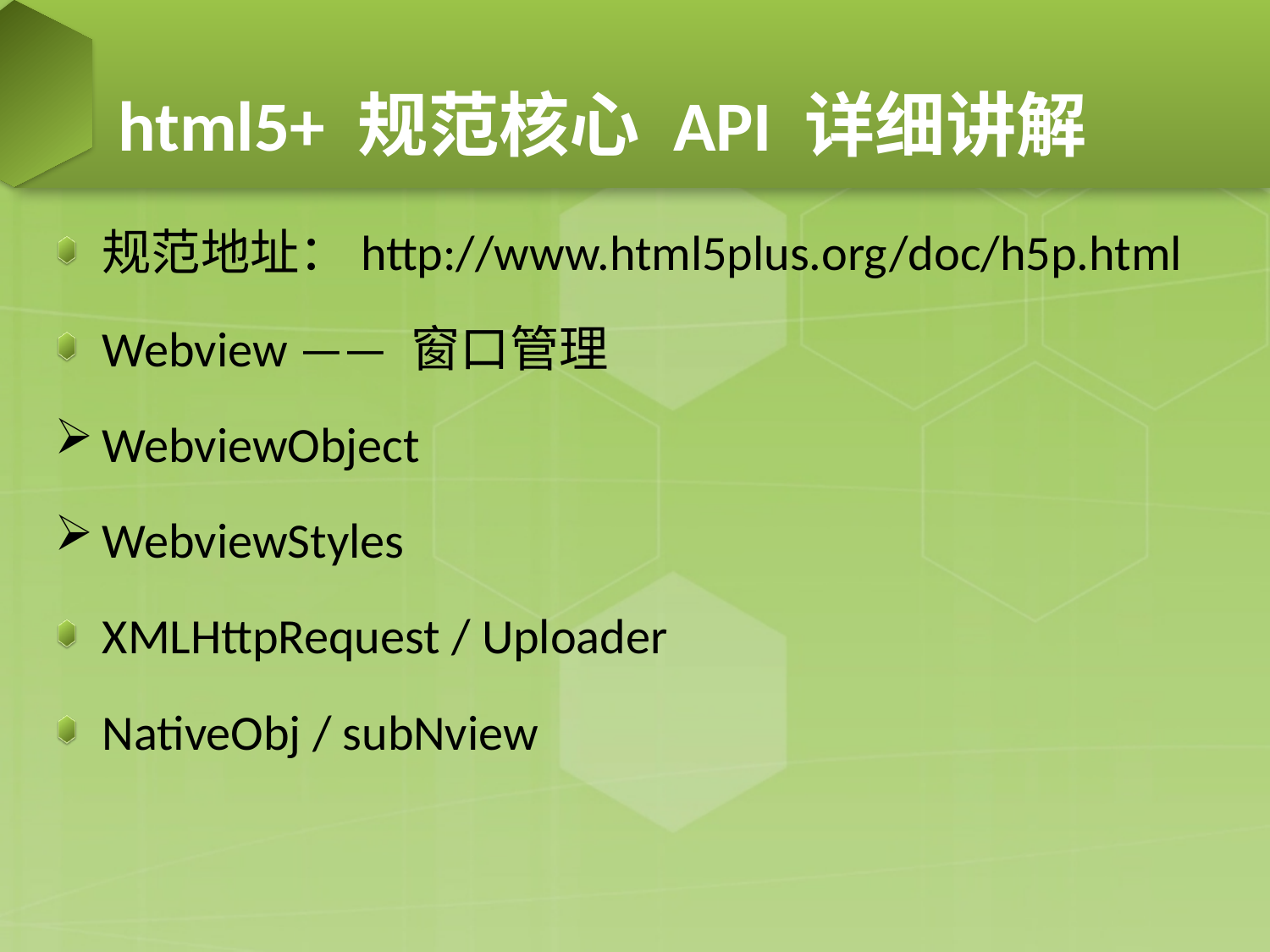

# html5+ 规范核心 API 详细讲解
规范地址：http://www.html5plus.org/doc/h5p.html
Webview —— 窗口管理
WebviewObject
WebviewStyles
XMLHttpRequest / Uploader
NativeObj / subNview